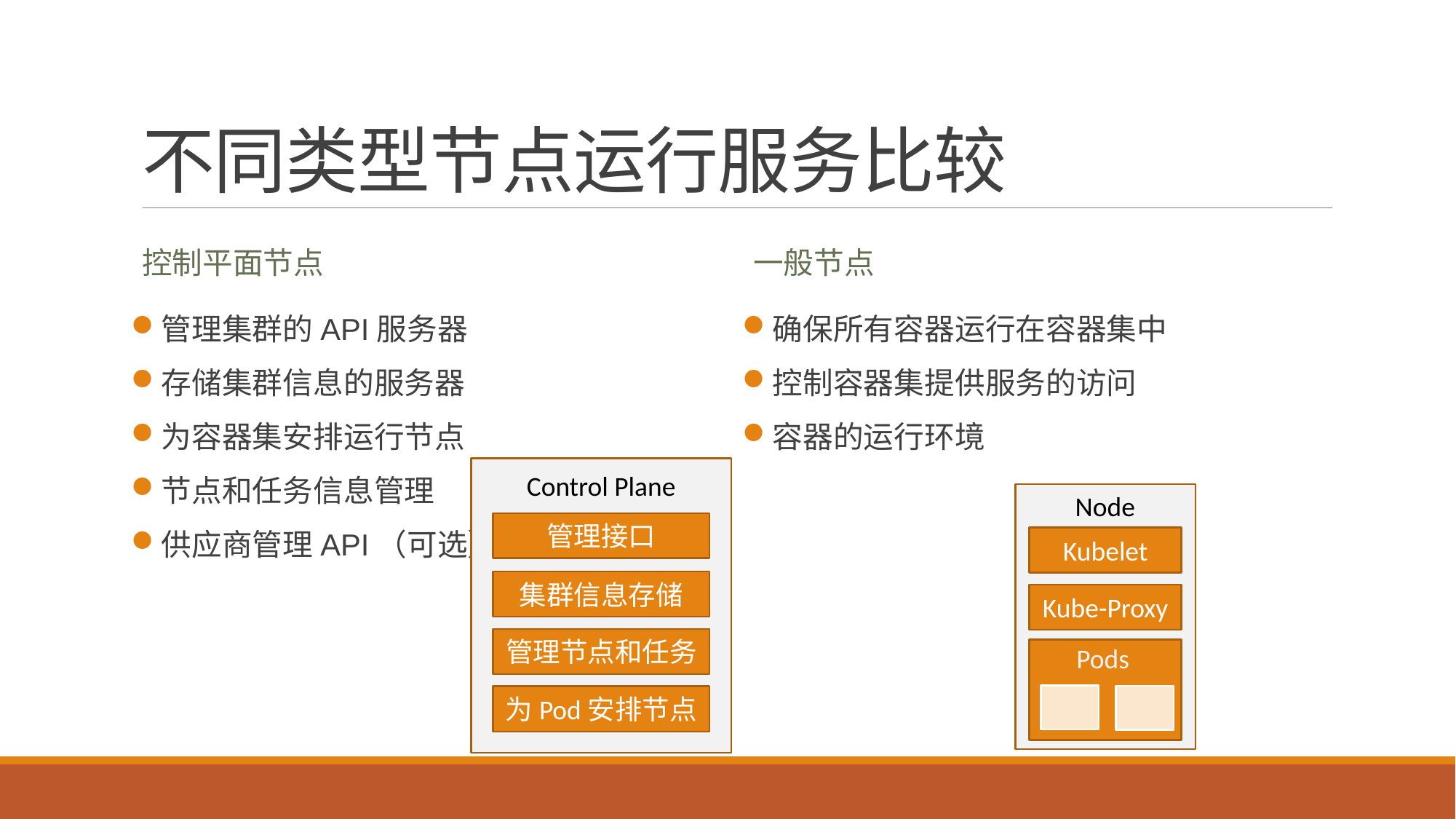

# 不同类型节点运行服务比较
控制平面节点
一般节点
管理集群的API服务器
存储集群信息的服务器
为容器集安排运行节点
节点和任务信息管理
供应商管理API（可选）
确保所有容器运行在容器集中
控制容器集提供服务的访问
容器的运行环境

Control Plane
Node

管理接口
Kubelet
集群信息存储
Kube-Proxy
管理节点和任务
Pods

为Pod安排节点